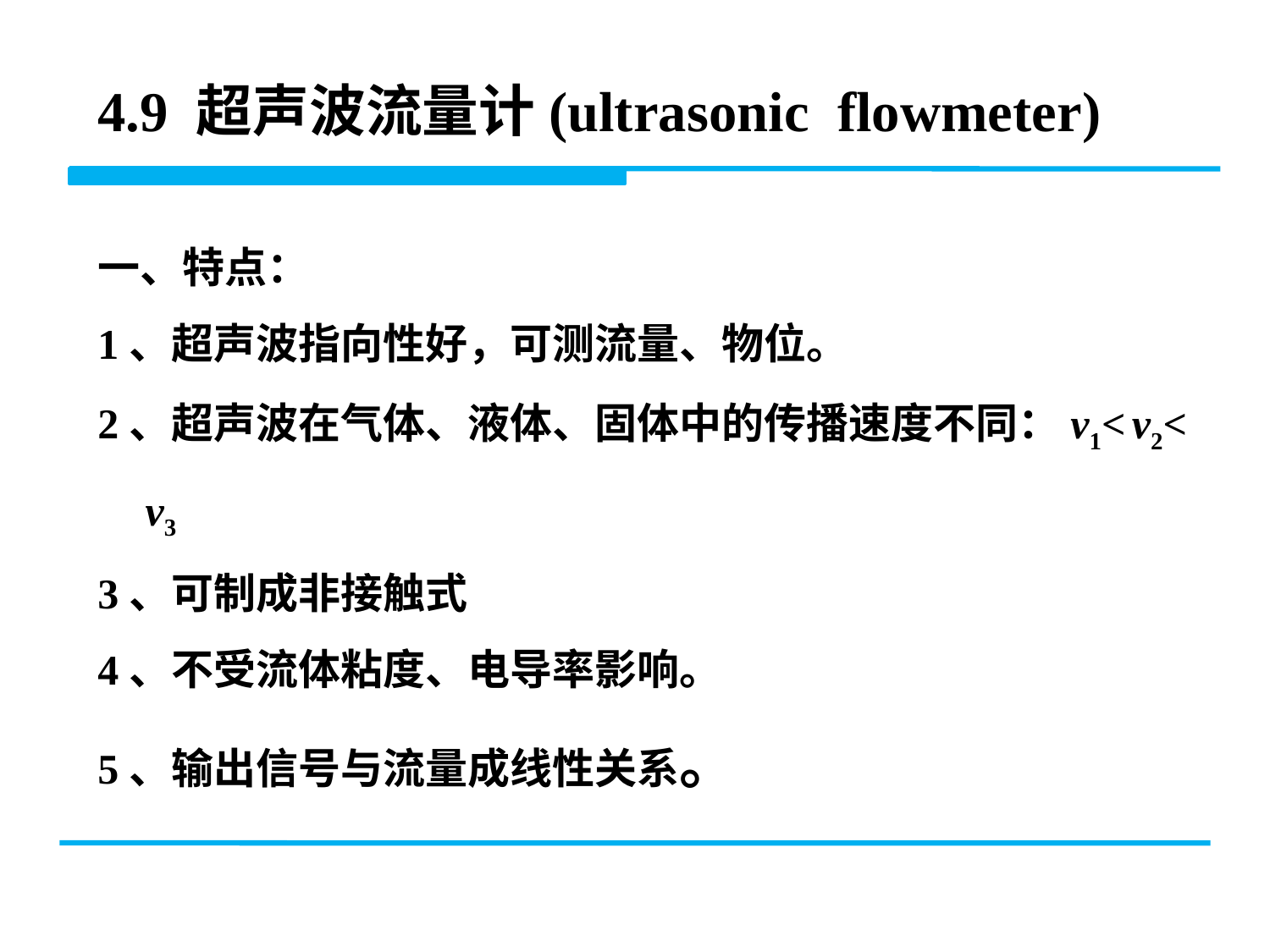

4.9 超声波流量计(ultrasonic  flowmeter)

一、特点：
1、超声波指向性好，可测流量、物位。
2、超声波在气体、液体、固体中的传播速度不同：v1< v2< v3
3、可制成非接触式
4、不受流体粘度、电导率影响。
5、输出信号与流量成线性关系。